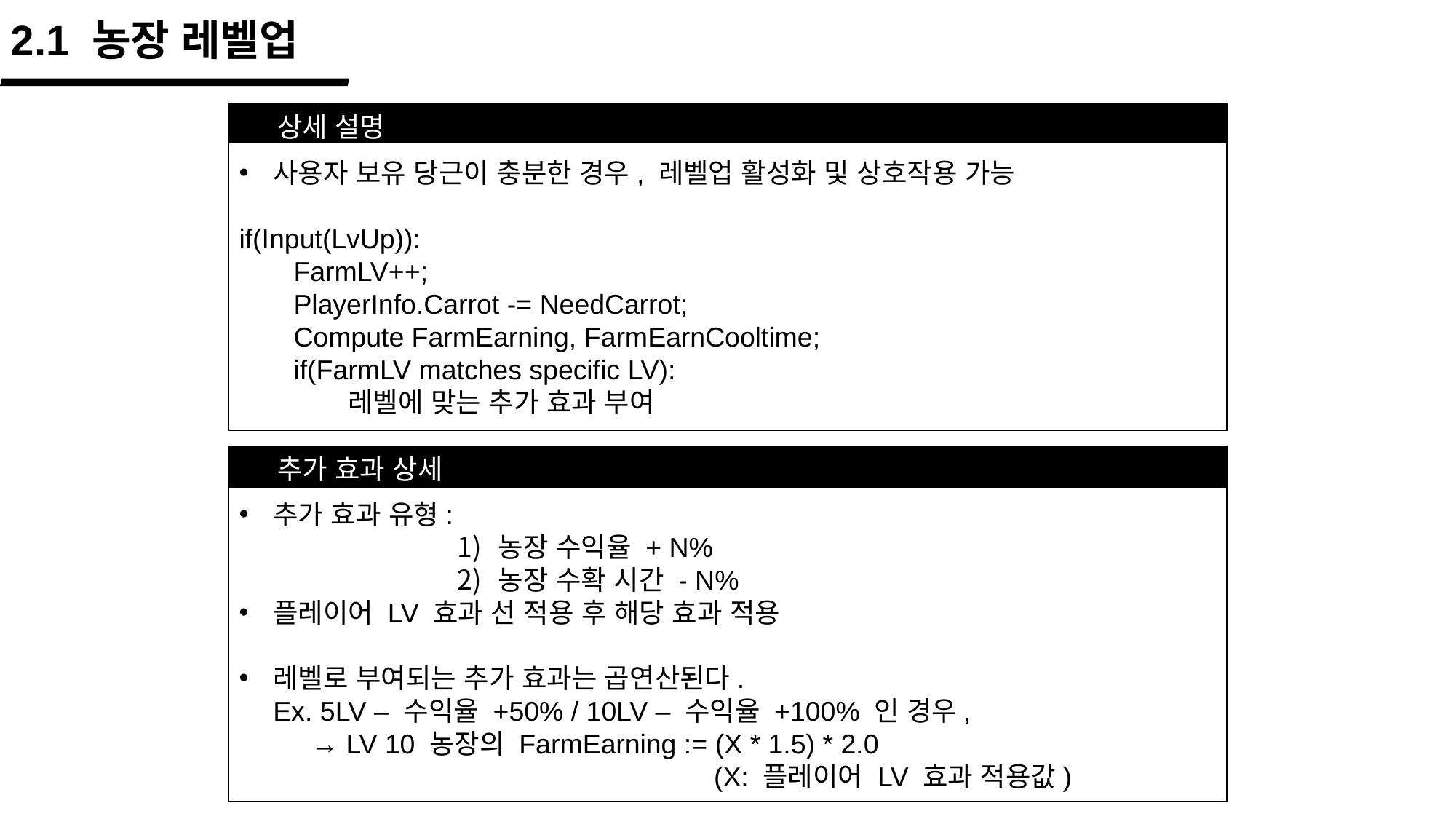

2.1 농장 레벨업

상세 설명

사용자 보유 당근이 충분한 경우, 레벨업 활성화 및 상호작용 가능

if(Input(LvUp)):
FarmLV++;
PlayerInfo.Carrot -= NeedCarrot;
Compute FarmEarning, FarmEarnCooltime;
if(FarmLV matches specific LV):
레벨에 맞는 추가 효과 부여
추가 효과 상세

추가 효과 유형:
농장 수익율 + N%
농장 수확 시간 - N%
플레이어 LV 효과 선 적용 후 해당 효과 적용

레벨로 부여되는 추가 효과는 곱연산된다.
Ex. 5LV – 수익율 +50% / 10LV – 수익율 +100% 인 경우,
     → LV 10 농장의 FarmEarning := (X * 1.5) * 2.0
     (X: 플레이어 LV 효과 적용값)